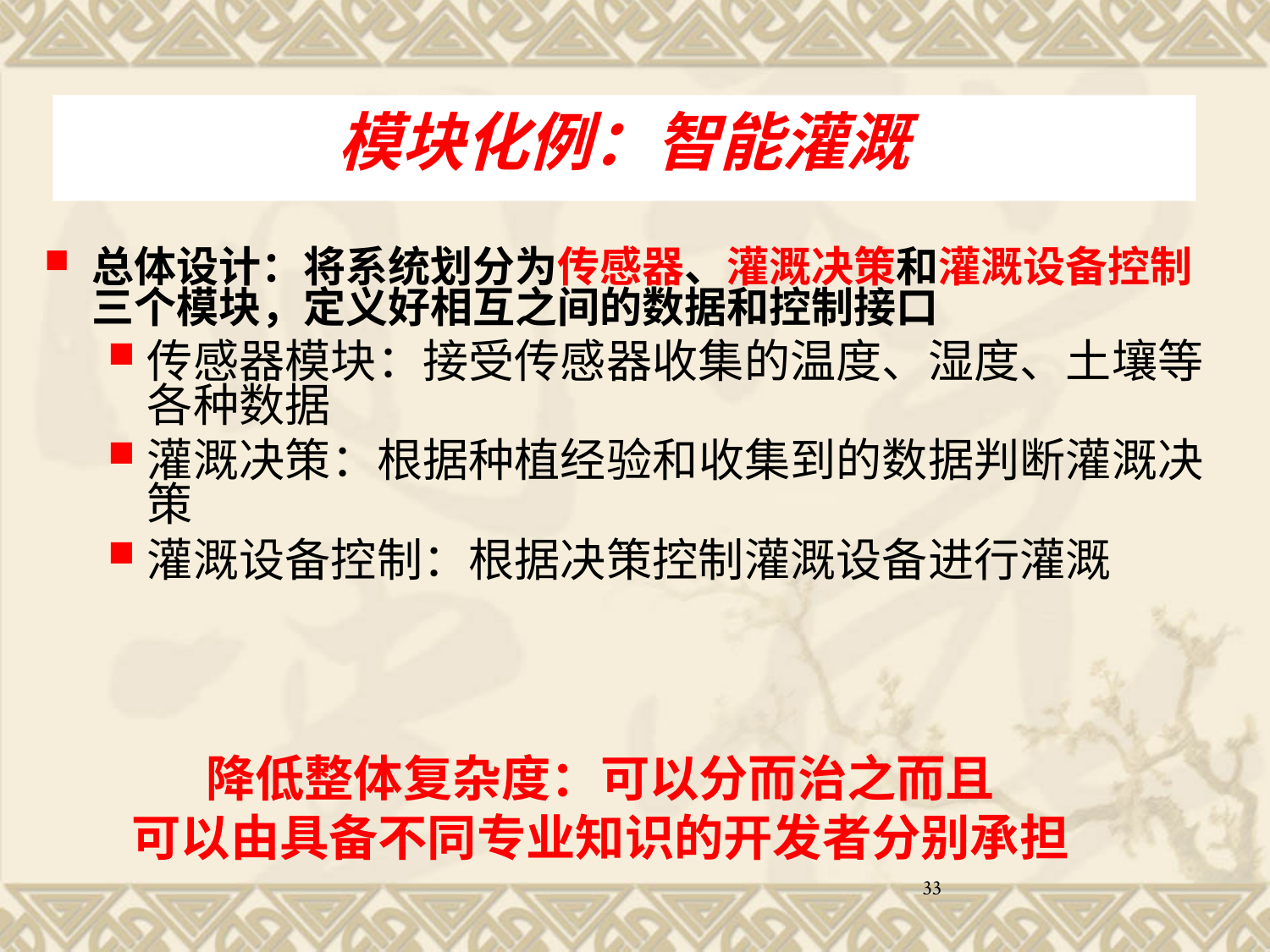

模块化例：智能灌溉
总体设计：将系统划分为传感器、灌溉决策和灌溉设备控制三个模块，定义好相互之间的数据和控制接口
传感器模块：接受传感器收集的温度、湿度、土壤等各种数据
灌溉决策：根据种植经验和收集到的数据判断灌溉决策
灌溉设备控制：根据决策控制灌溉设备进行灌溉
降低整体复杂度：可以分而治之而且
可以由具备不同专业知识的开发者分别承担
33